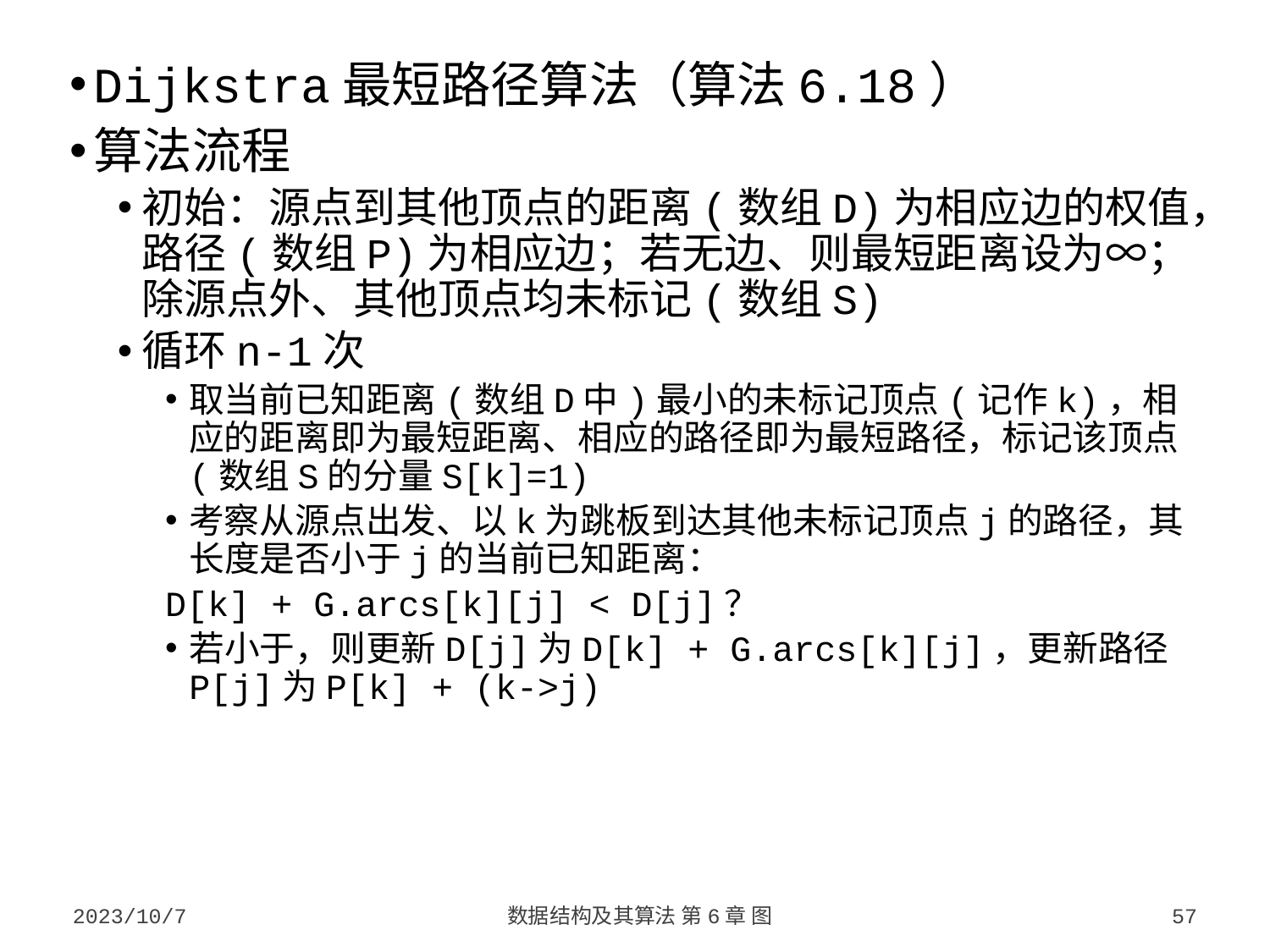

Dijkstra最短路径算法（算法6.18）
算法流程
初始：源点到其他顶点的距离(数组D)为相应边的权值，路径(数组P)为相应边；若无边、则最短距离设为∞；除源点外、其他顶点均未标记(数组S)
循环n-1次
取当前已知距离(数组D中)最小的未标记顶点(记作k)，相应的距离即为最短距离、相应的路径即为最短路径，标记该顶点(数组S的分量S[k]=1)
考察从源点出发、以k为跳板到达其他未标记顶点j的路径，其长度是否小于j的当前已知距离：
D[k] + G.arcs[k][j] < D[j]？
若小于，则更新D[j]为D[k] + G.arcs[k][j]，更新路径P[j]为P[k] + (k->j)
2023/10/7
数据结构及其算法 第6章 图
57